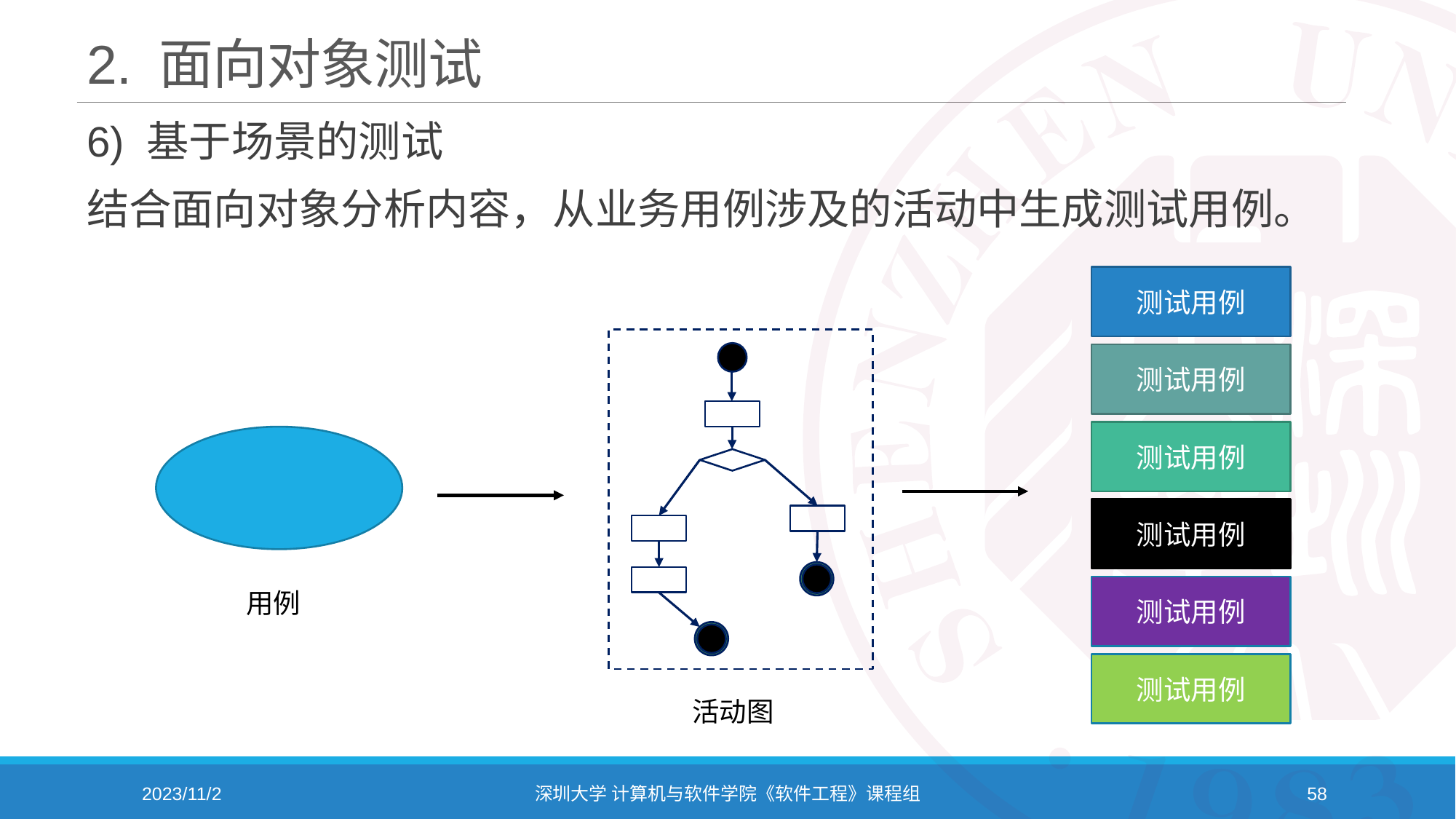

# 2. 面向对象测试
6) 基于场景的测试
结合面向对象分析内容，从业务用例涉及的活动中生成测试用例。

测试用例

测试用例

测试用例

测试用例

测试用例
用例

测试用例
活动图
2023/11/2
深圳大学 计算机与软件学院《软件工程》课程组
58